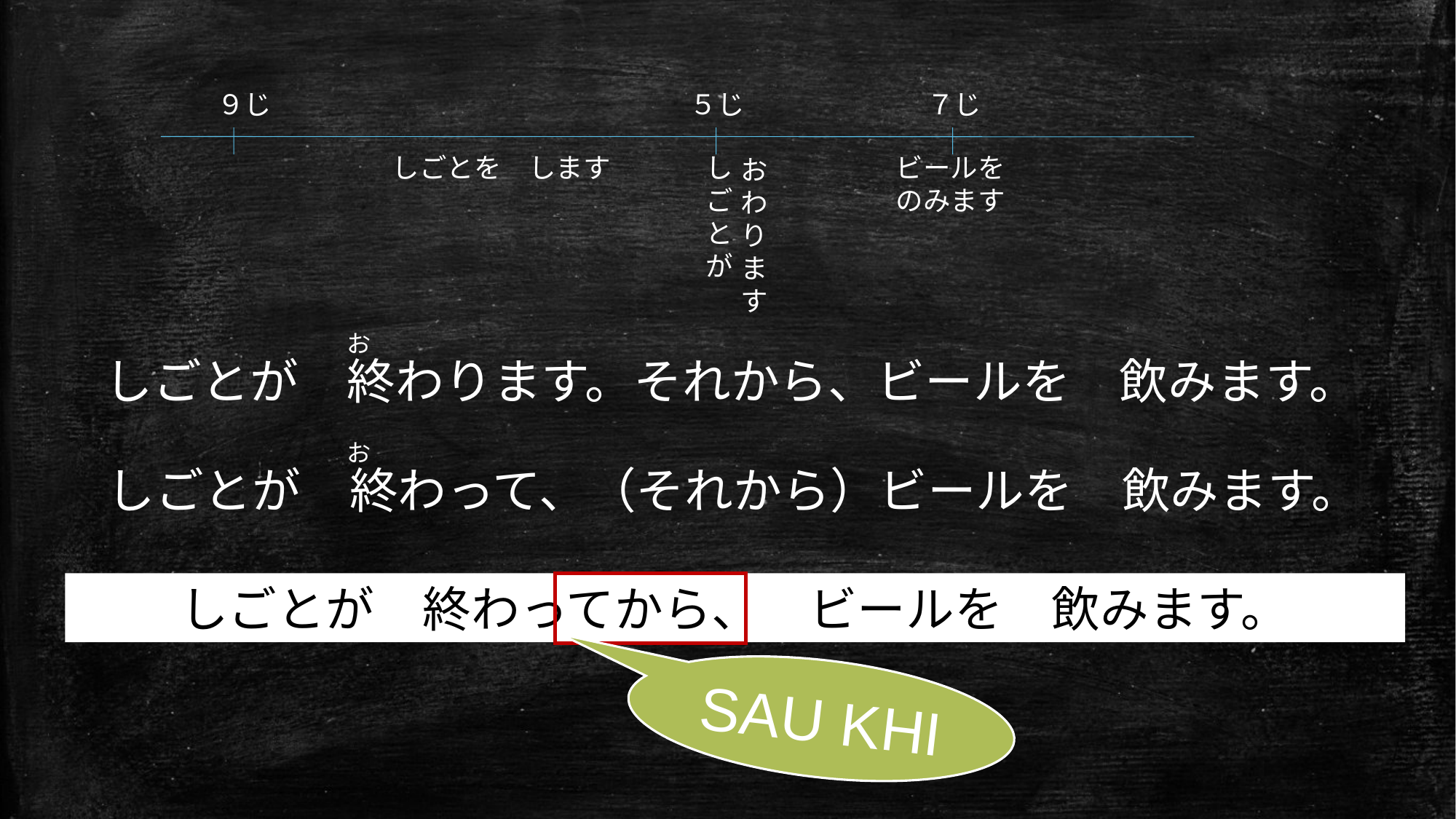

９じ
５じ
７じ
しごとを　します
し
ご
と
が
ビールを
のみます
お
わ
り
ま
す
お
しごとが　終わります。それから、ビールを　飲みます。
お
しごとが　終わって、（それから）ビールを　飲みます。
しごとが　終わってから、　ビールを　飲みます。

SAU KHI